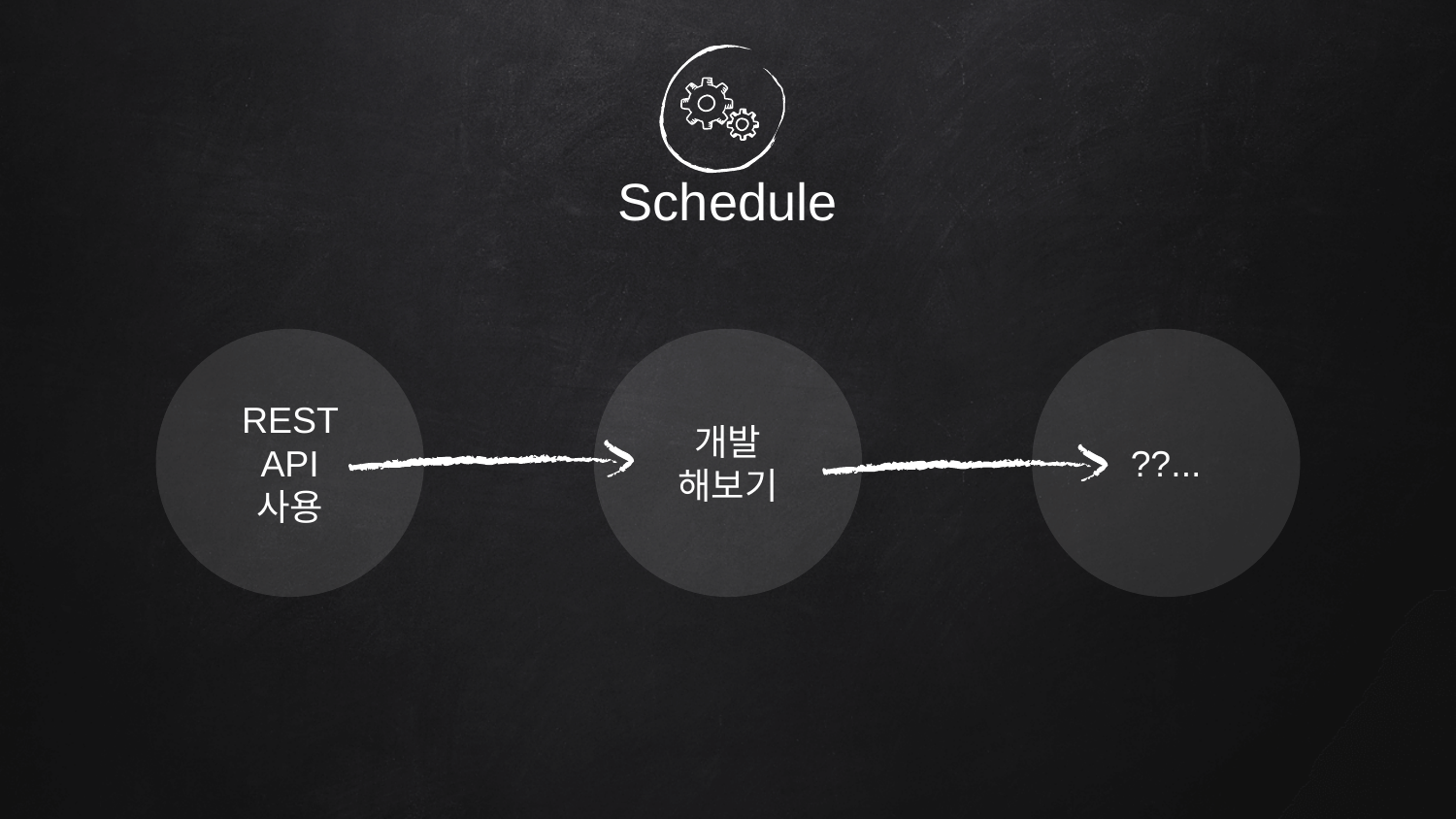

# Schedule
REST API
사용
개발
해보기
??...